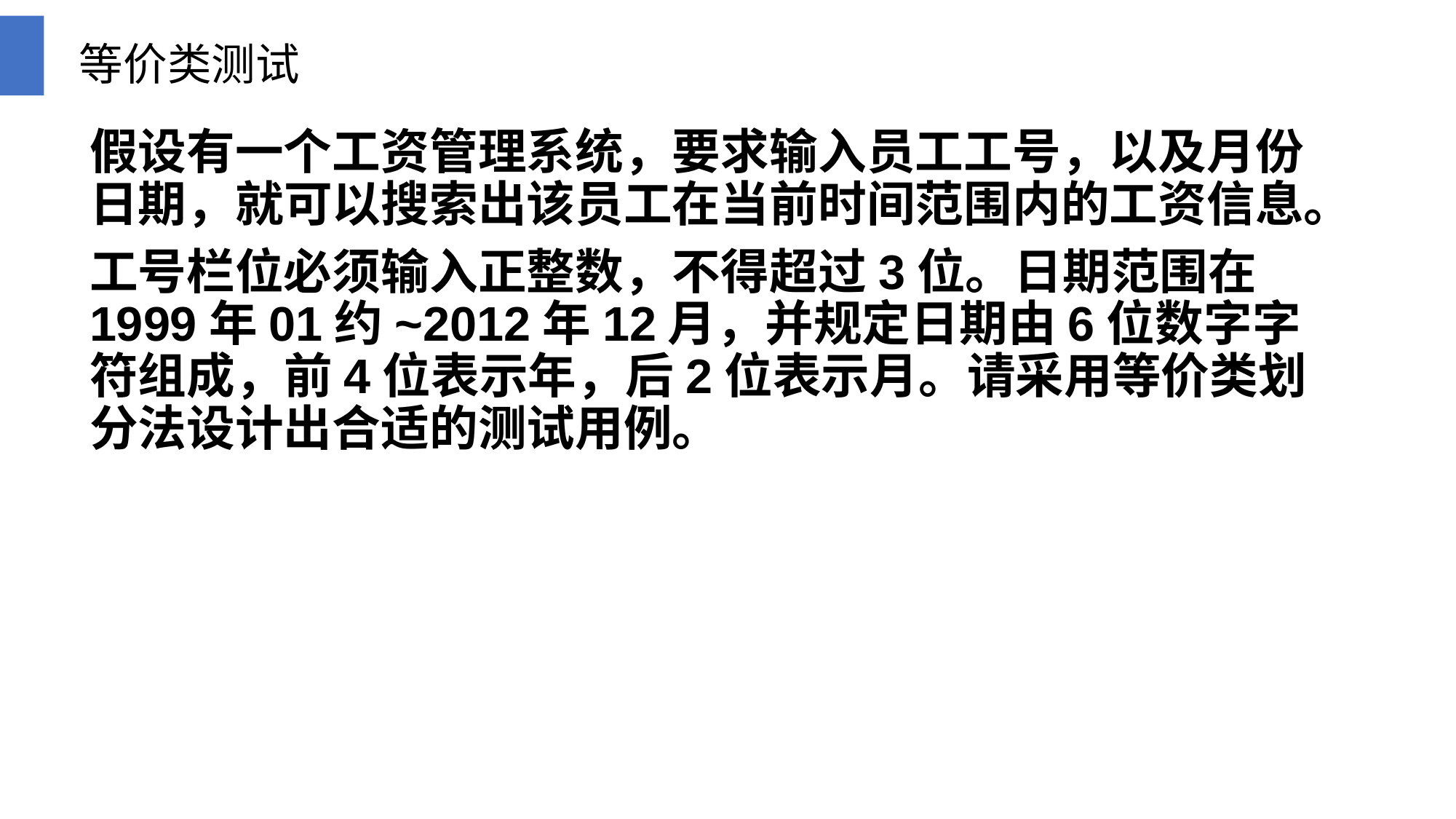

# 等价类测试
假设有一个工资管理系统，要求输入员工工号，以及月份日期，就可以搜索出该员工在当前时间范围内的工资信息。
工号栏位必须输入正整数，不得超过3位。日期范围在1999年01约~2012年12月，并规定日期由6位数字字符组成，前4位表示年，后2位表示月。请采用等价类划分法设计出合适的测试用例。